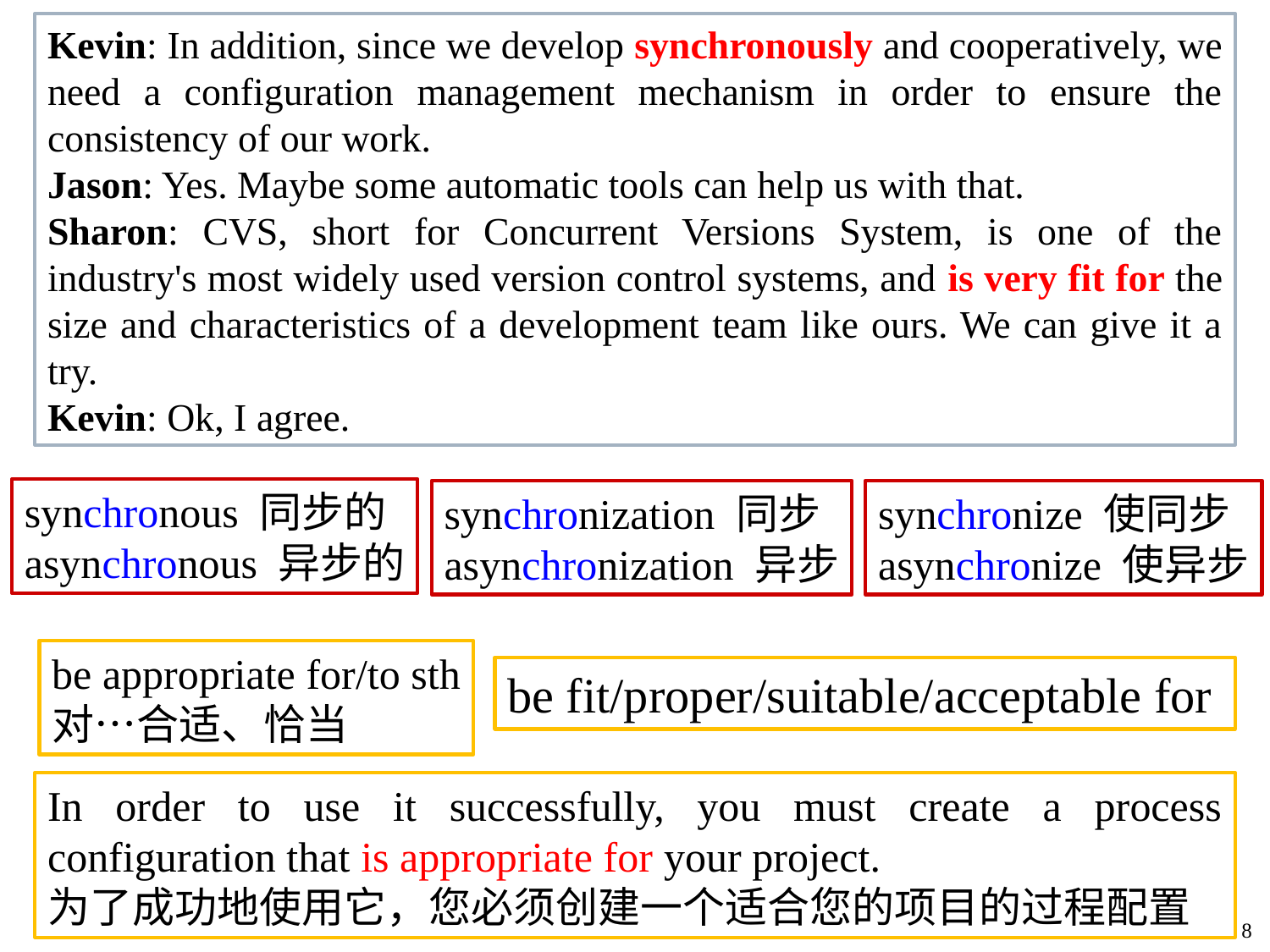

Kevin: In addition, since we develop synchronously and cooperatively, we need a configuration management mechanism in order to ensure the consistency of our work.
Jason: Yes. Maybe some automatic tools can help us with that.
Sharon: CVS, short for Concurrent Versions System, is one of the industry's most widely used version control systems, and is very fit for the size and characteristics of a development team like ours. We can give it a try.
Kevin: Ok, I agree.
synchronous 同步的
asynchronous 异步的
synchronization 同步
asynchronization 异步
synchronize 使同步
asynchronize 使异步
be appropriate for/to sth
对…合适、恰当
be fit/proper/suitable/acceptable for
In order to use it successfully, you must create a process configuration that is appropriate for your project.
为了成功地使用它，您必须创建一个适合您的项目的过程配置
8